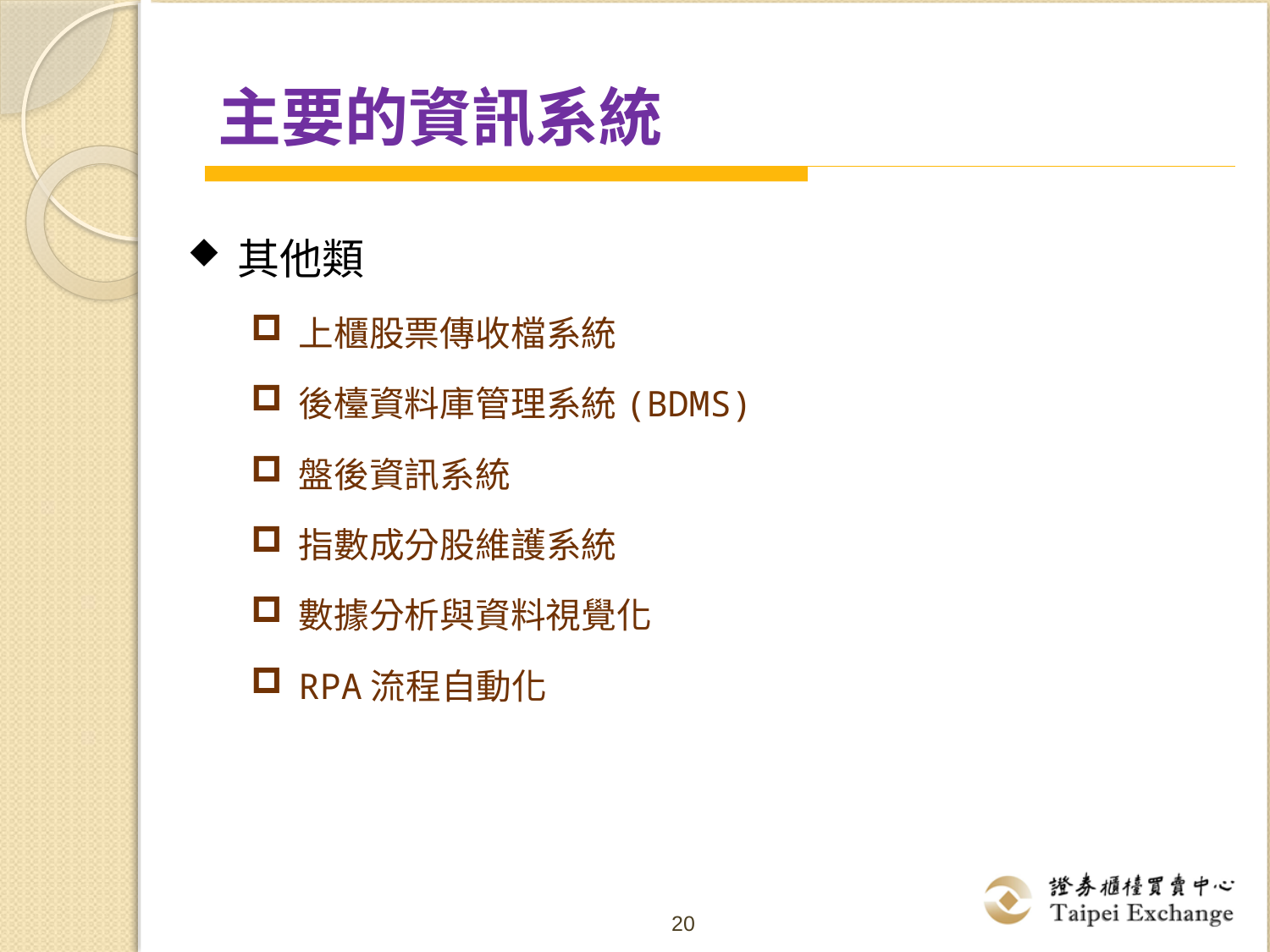

# 主要的資訊系統
其他類
上櫃股票傳收檔系統
後檯資料庫管理系統(BDMS)
盤後資訊系統
指數成分股維護系統
數據分析與資料視覺化
RPA流程自動化
20